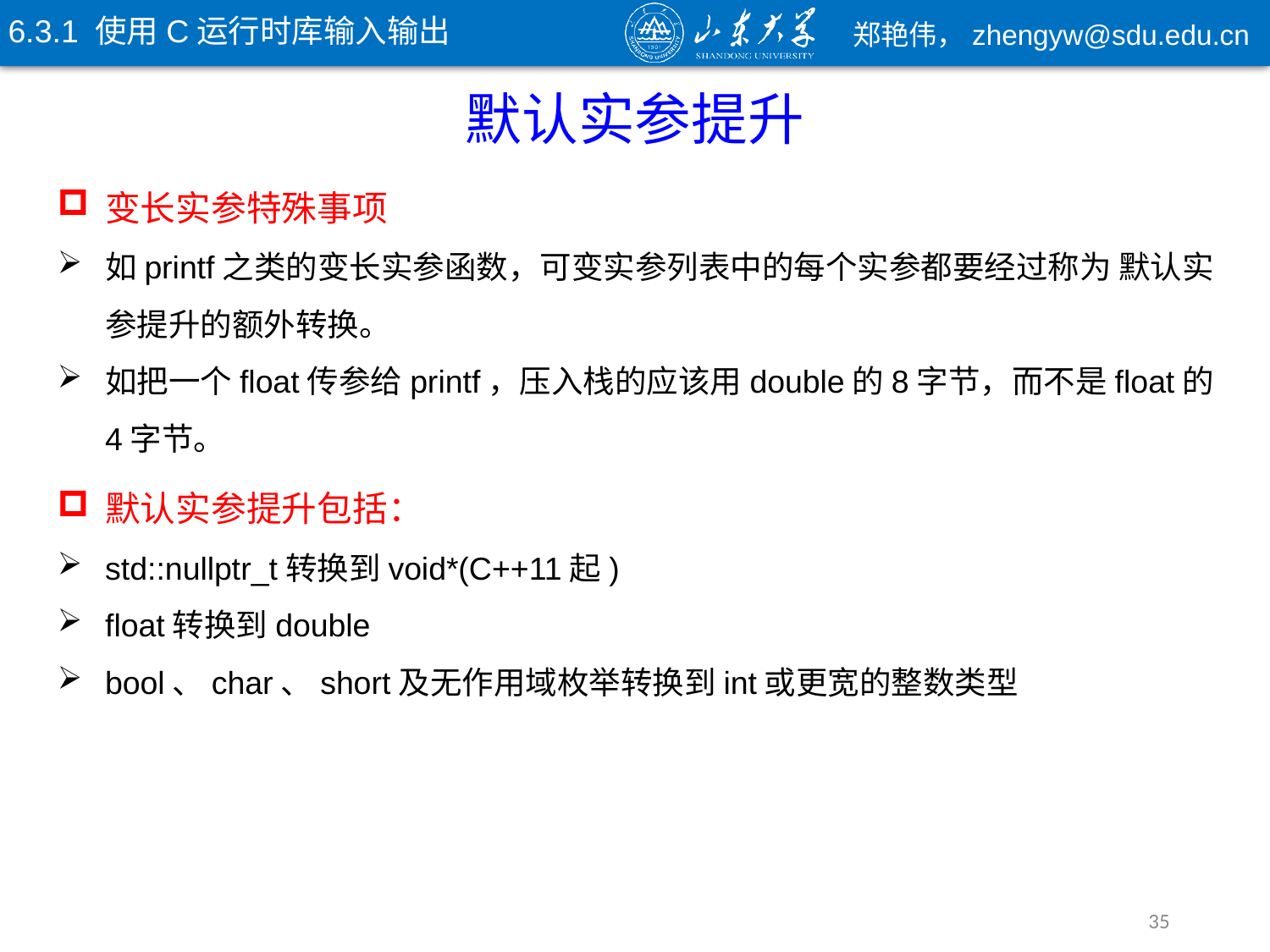

6.3.1 使用C运行时库输入输出
默认实参提升
变长实参特殊事项
如printf之类的变长实参函数，可变实参列表中的每个实参都要经过称为 默认实参提升的额外转换。
如把一个float传参给printf，压入栈的应该用double的8字节，而不是float的4字节。
默认实参提升包括：
std::nullptr_t转换到void*(C++11起)
float转换到double
bool、char、short及无作用域枚举转换到int或更宽的整数类型
35